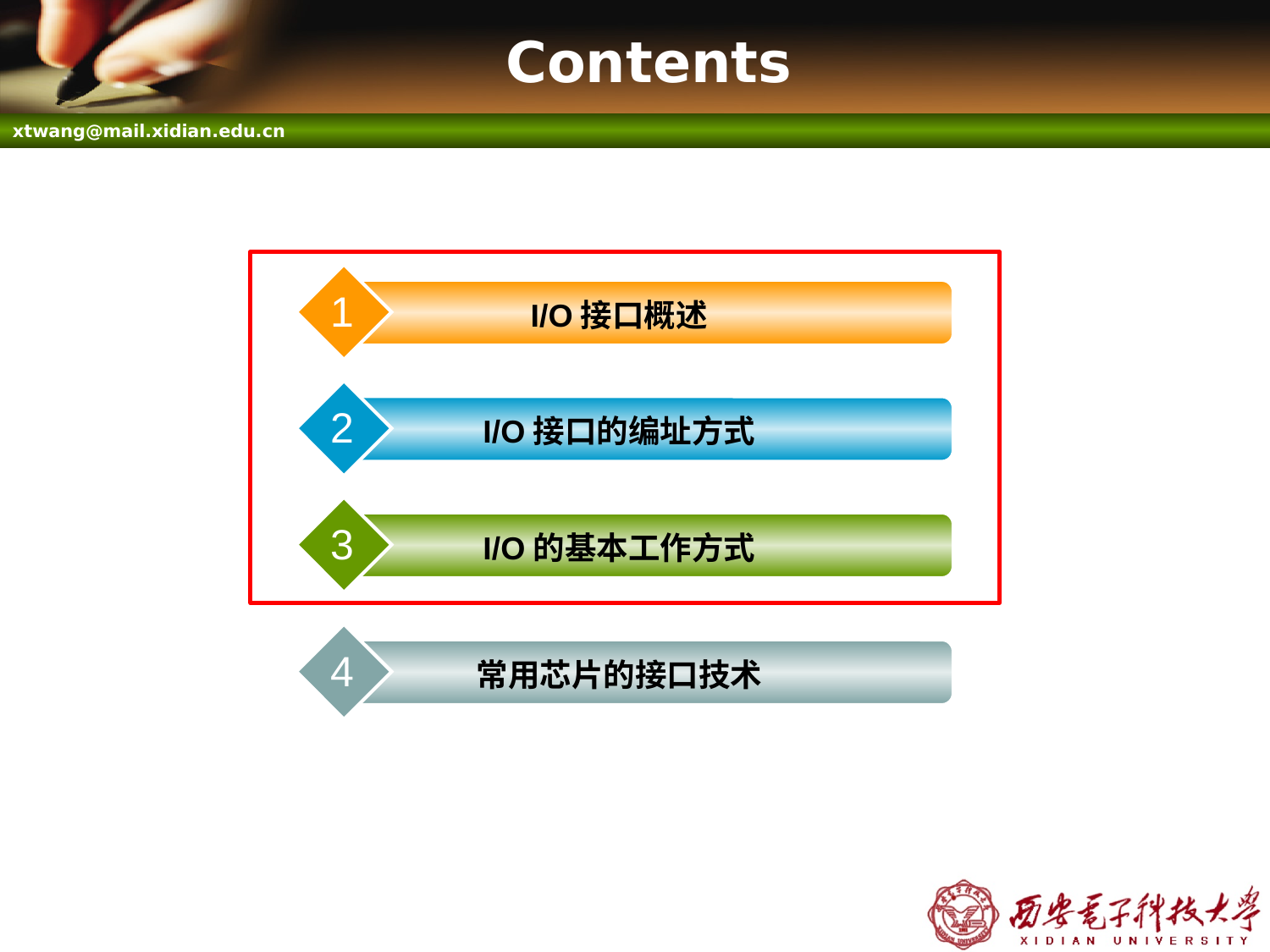

# Contents

1

I/O接口概述

2

I/O接口的编址方式

3

I/O的基本工作方式

4

常用芯片的接口技术